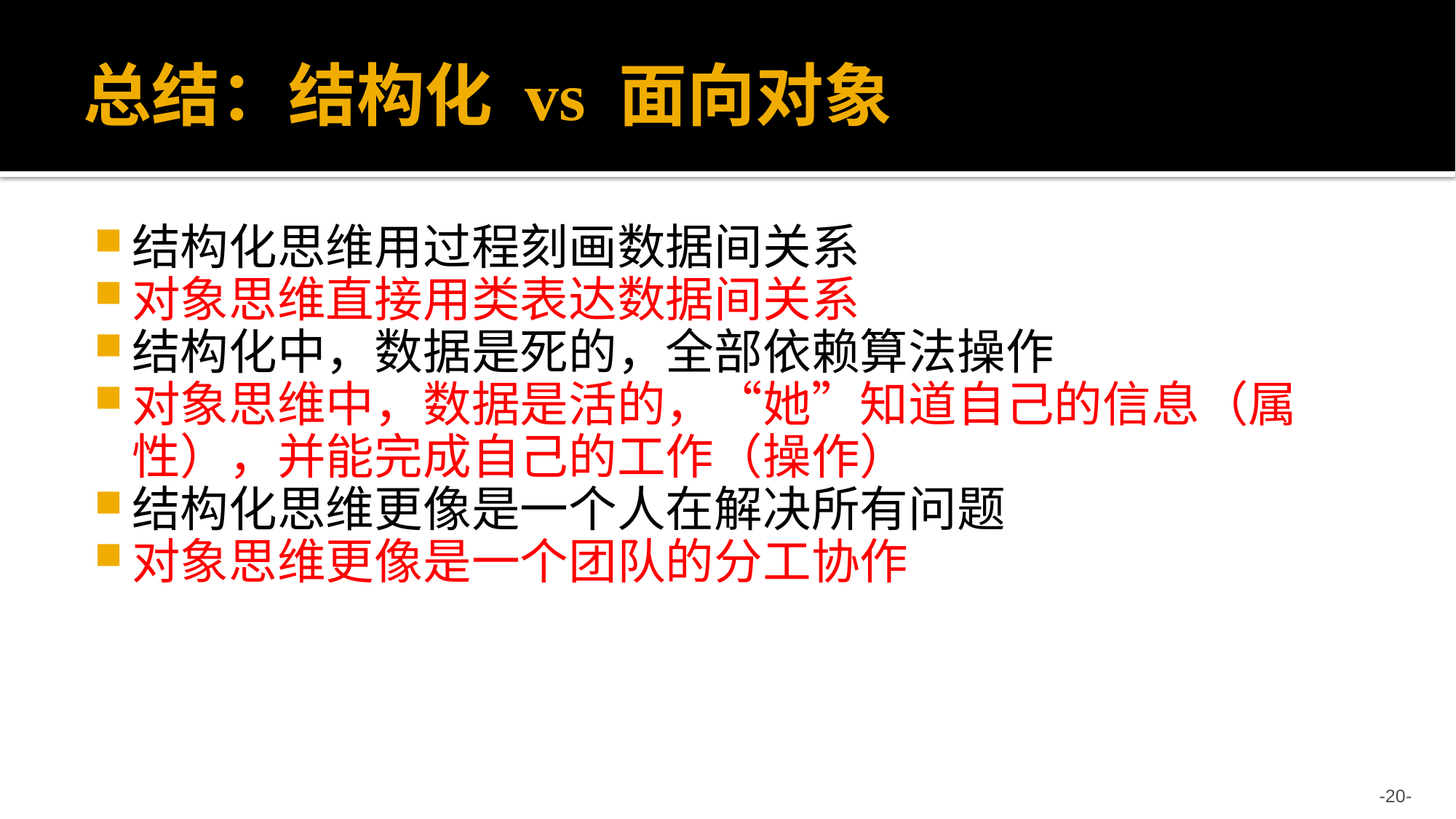

# 总结：结构化 vs 面向对象
结构化思维用过程刻画数据间关系
对象思维直接用类表达数据间关系
结构化中，数据是死的，全部依赖算法操作
对象思维中，数据是活的，“她”知道自己的信息（属性），并能完成自己的工作（操作）
结构化思维更像是一个人在解决所有问题
对象思维更像是一个团队的分工协作
-20-